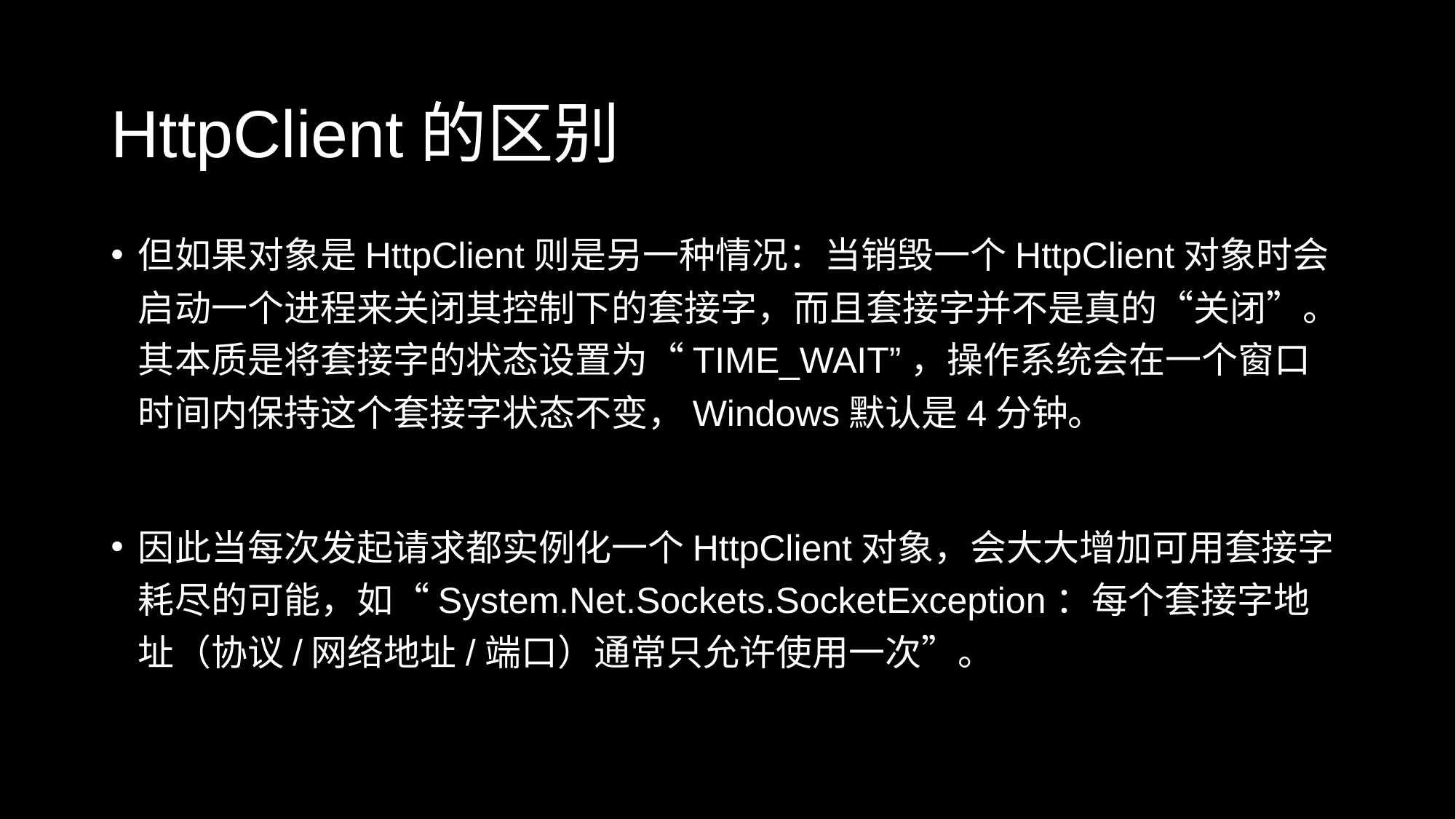

# HttpClient的区别
但如果对象是HttpClient则是另一种情况：当销毁一个HttpClient对象时会启动一个进程来关闭其控制下的套接字，而且套接字并不是真的“关闭”。其本质是将套接字的状态设置为“TIME_WAIT”，操作系统会在一个窗口时间内保持这个套接字状态不变，Windows默认是4分钟。

因此当每次发起请求都实例化一个HttpClient对象，会大大增加可用套接字耗尽的可能，如“System.Net.Sockets.SocketException：每个套接字地址（协议/网络地址/端口）通常只允许使用一次”。